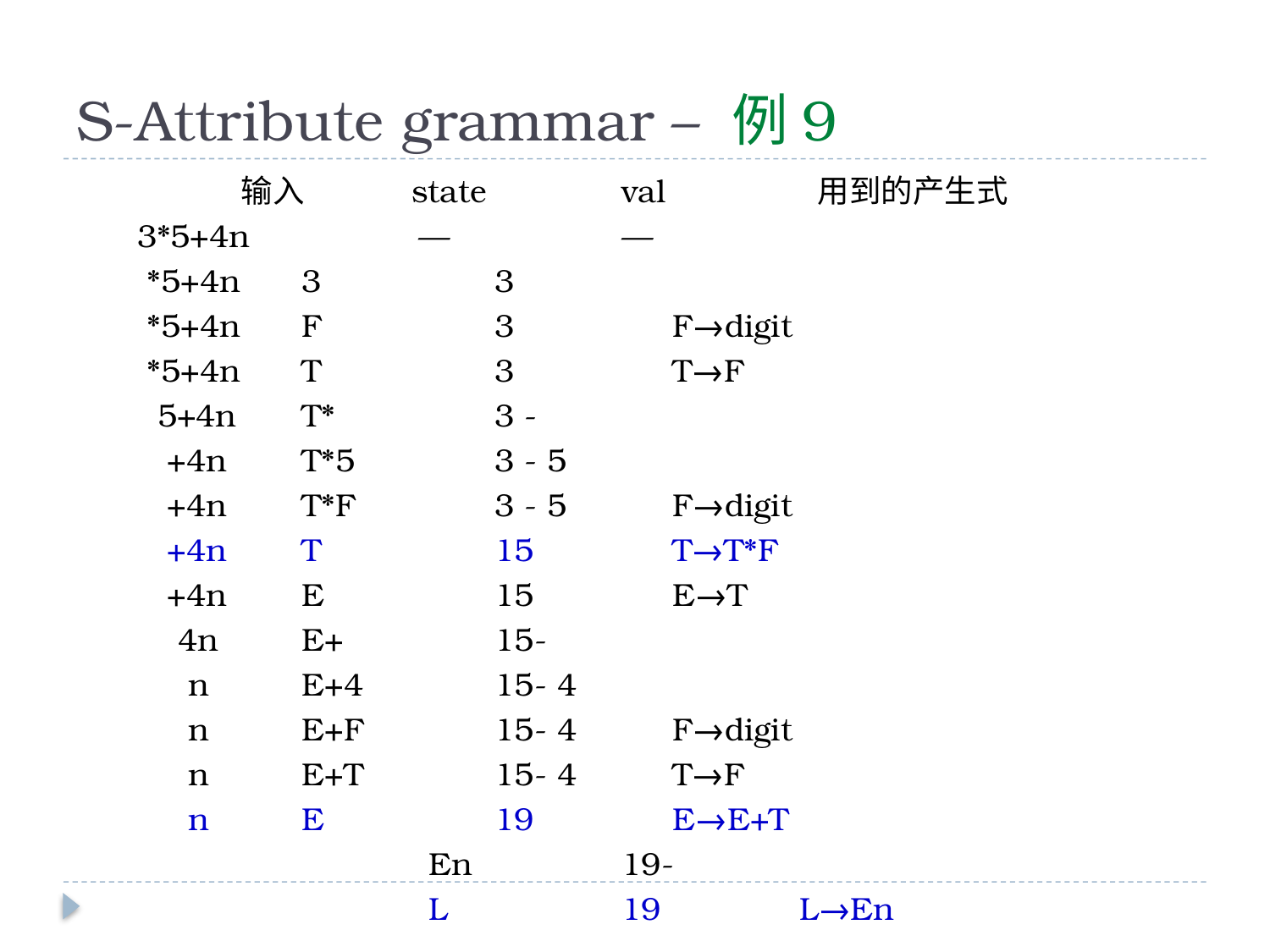

# S-Attribute grammar – 例9
		输入	     state		val	      用到的产生式
      3*5+4n	     —	     	—
       *5+4n	      3	     	3
       *5+4n	      F	     	3	     F→digit
       *5+4n	      T	     	3	     T→F
        5+4n	      T*		3 -
         +4n	      T*5		3 - 5
         +4n	      T*F		3 - 5	     F→digit
         +4n	      T	     	15	     T→T*F
         +4n	      E	     	15	     E→T
          4n	      E+		15-
           n	      E+4		15- 4
           n	      E+F		15- 4	     F→digit
           n	      E+T		15- 4	     T→F
           n	      E	     	19	     E→E+T
			      En		19-
	      		      L	     	19	     L→En
42